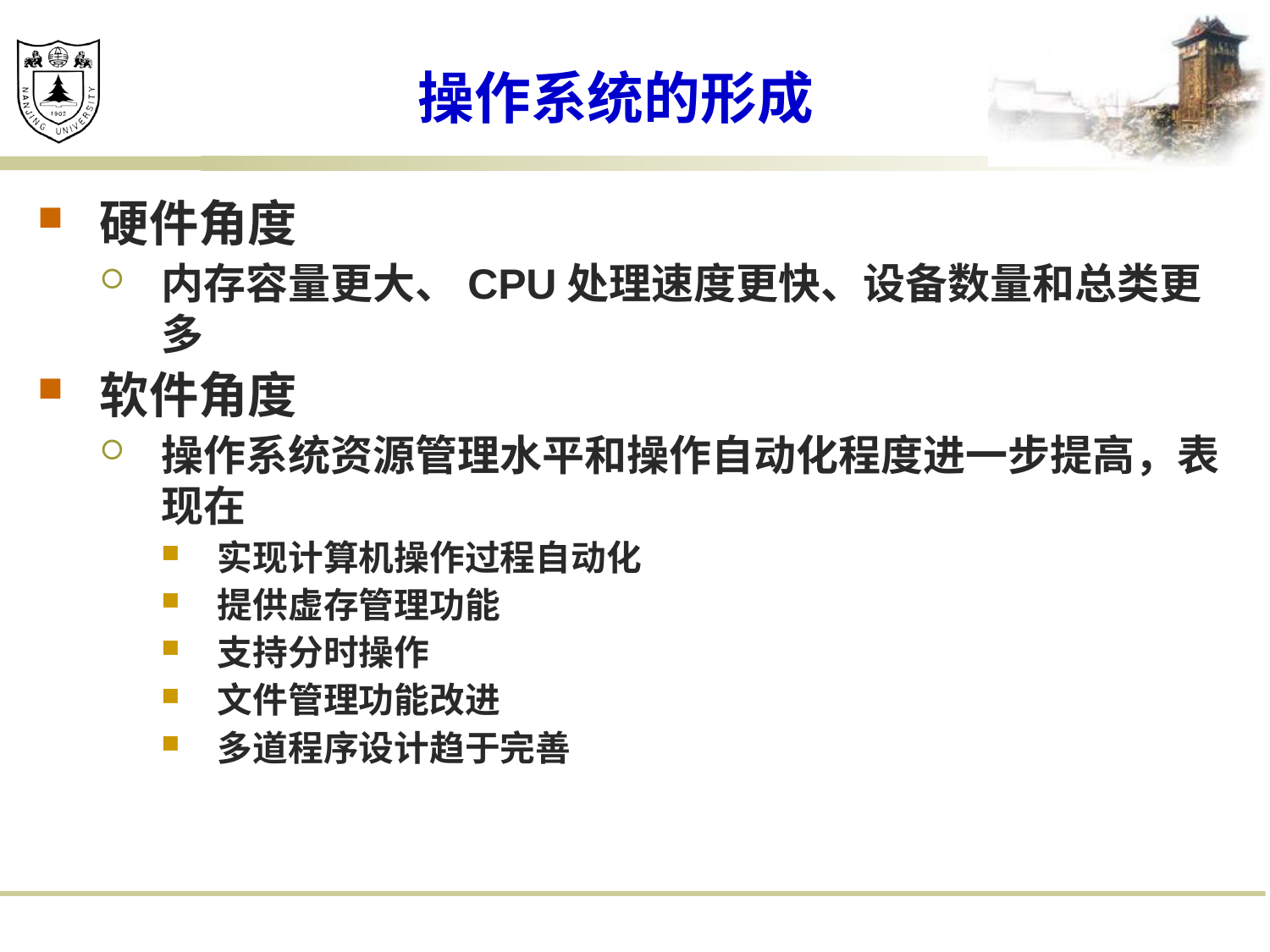

# 操作系统的形成
硬件角度
内存容量更大、CPU处理速度更快、设备数量和总类更多
软件角度
操作系统资源管理水平和操作自动化程度进一步提高，表现在
实现计算机操作过程自动化
提供虚存管理功能
支持分时操作
文件管理功能改进
多道程序设计趋于完善

66